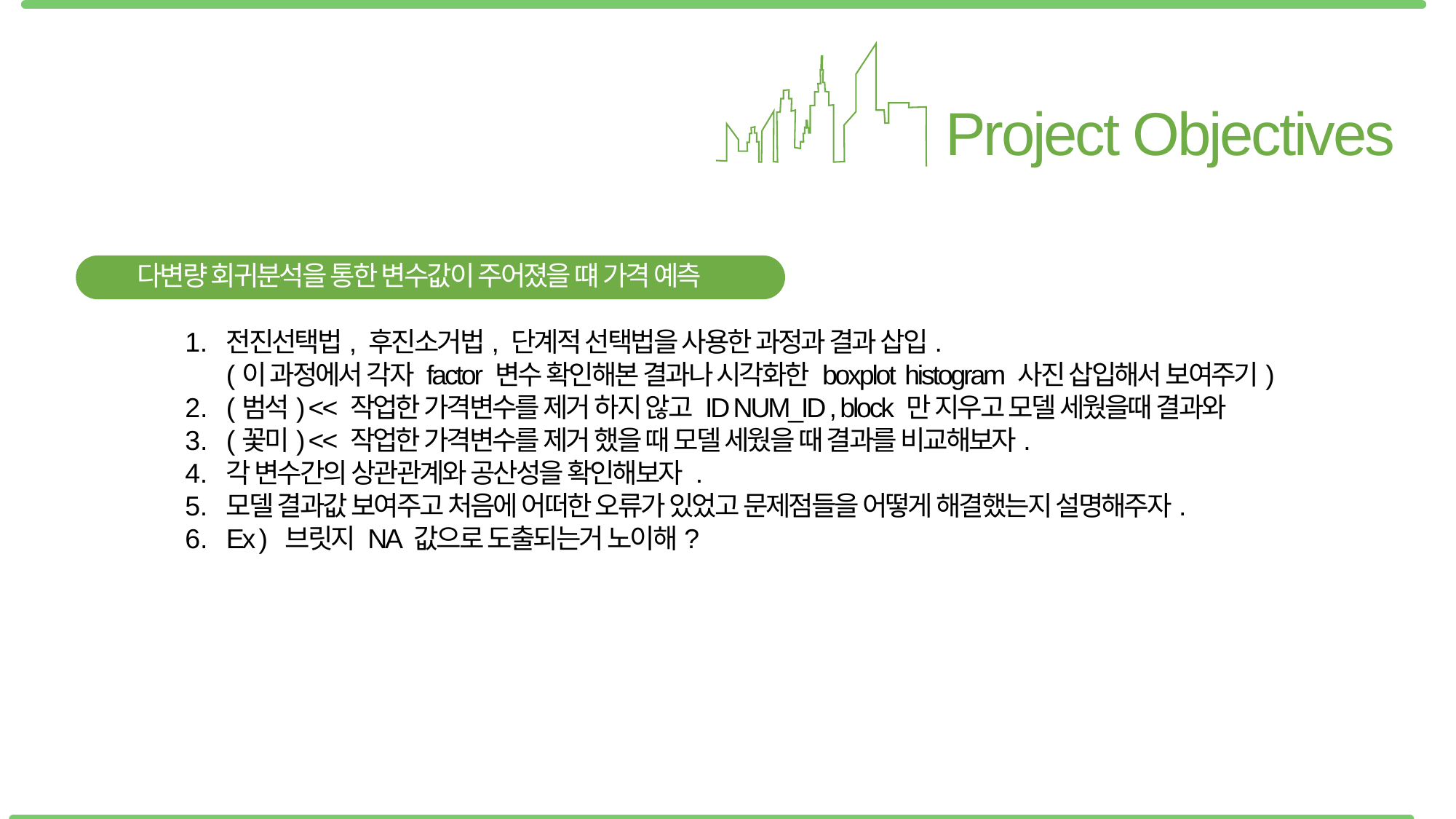

Project Objectives
다변량 회귀분석을 통한 변수값이 주어졌을 떄 가격 예측

전진선택법, 후진소거법, 단계적 선택법을 사용한 과정과 결과 삽입.
(이 과정에서 각자 factor 변수 확인해본 결과나 시각화한 boxplot  histogram 사진 삽입해서 보여주기)
(범석) << 작업한 가격변수를 제거 하지 않고 ID NUM_ID , block 만 지우고 모델 세웠을때 결과와
(꽃미) << 작업한 가격변수를 제거 했을 때 모델 세웠을 때 결과를 비교해보자.
각 변수간의 상관관계와 공산성을 확인해보자 .
모델 결과값 보여주고 처음에 어떠한 오류가 있었고 문제점들을 어떻게 해결했는지 설명해주자.
Ex )  브릿지 NA 값으로 도출되는거 노이해?